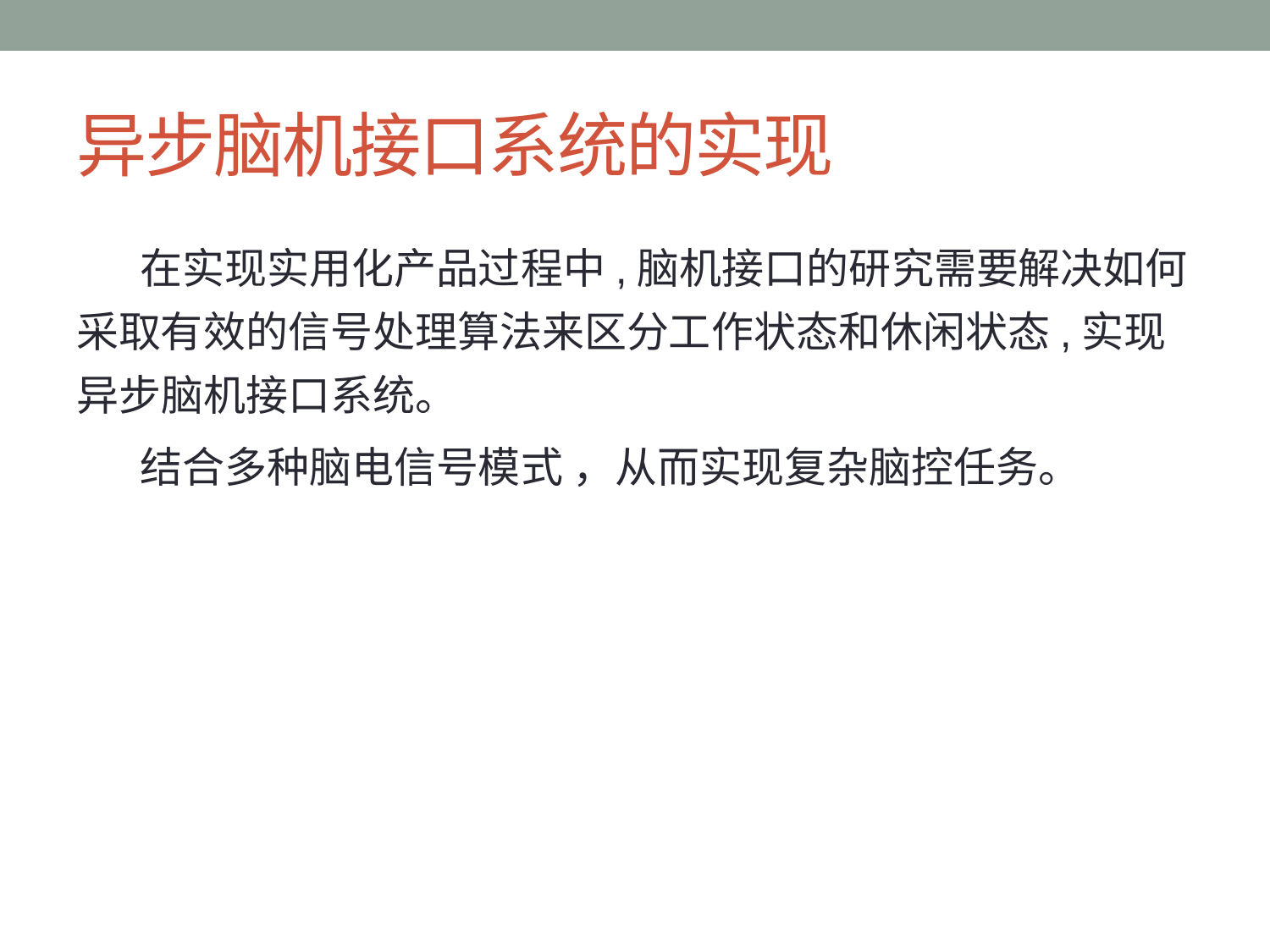

# 异步脑机接口系统的实现
在实现实用化产品过程中,脑机接口的研究需要解决如何采取有效的信号处理算法来区分工作状态和休闲状态,实现异步脑机接口系统。
结合多种脑电信号模式 ，从而实现复杂脑控任务。